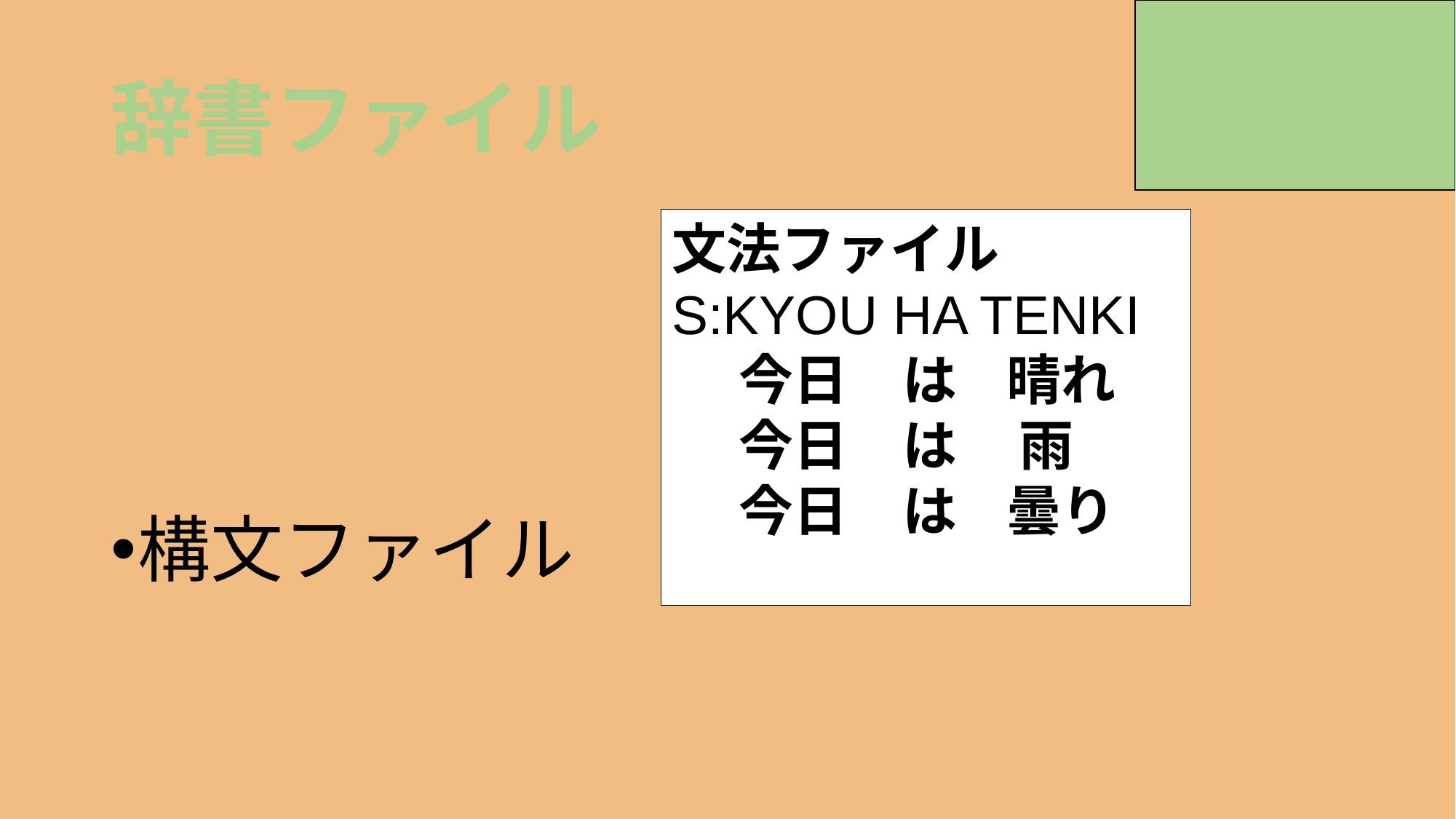

# 辞書ファイル
読みファイル

晴れ	はれ
雨		あめ
曇り	くもり

文法ファイル
S:KYOU HA TENKI
　 今日　は    晴れ
　 今日　は     雨
　 今日　は    曇り

構文ファイル